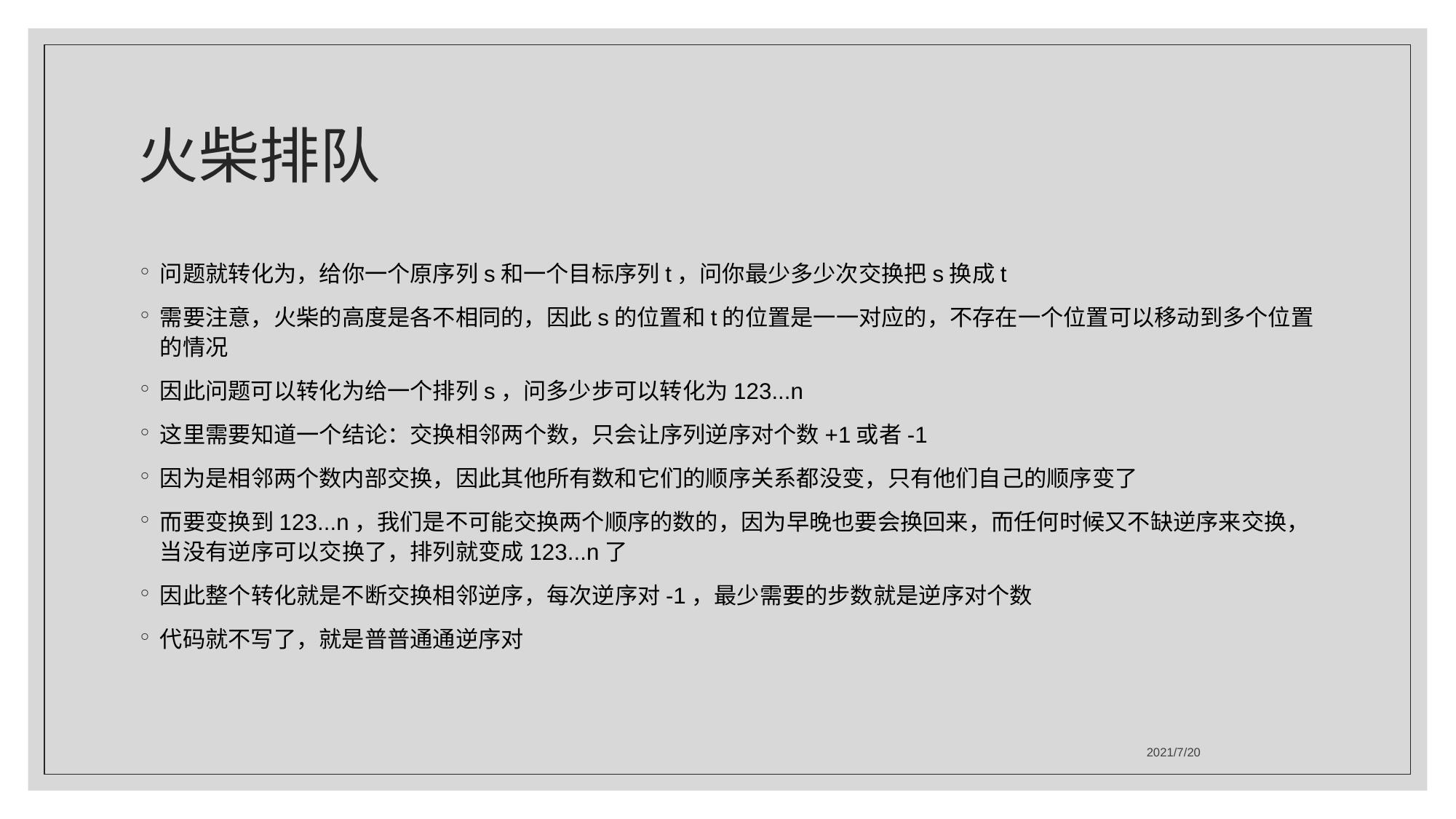

# 火柴排队
问题就转化为，给你一个原序列s和一个目标序列t，问你最少多少次交换把s换成t
需要注意，火柴的高度是各不相同的，因此s的位置和t的位置是一一对应的，不存在一个位置可以移动到多个位置的情况
因此问题可以转化为给一个排列s，问多少步可以转化为123...n
这里需要知道一个结论：交换相邻两个数，只会让序列逆序对个数+1或者-1
因为是相邻两个数内部交换，因此其他所有数和它们的顺序关系都没变，只有他们自己的顺序变了
而要变换到123...n，我们是不可能交换两个顺序的数的，因为早晚也要会换回来，而任何时候又不缺逆序来交换，当没有逆序可以交换了，排列就变成123...n了
因此整个转化就是不断交换相邻逆序，每次逆序对-1，最少需要的步数就是逆序对个数
代码就不写了，就是普普通通逆序对
2021/7/20